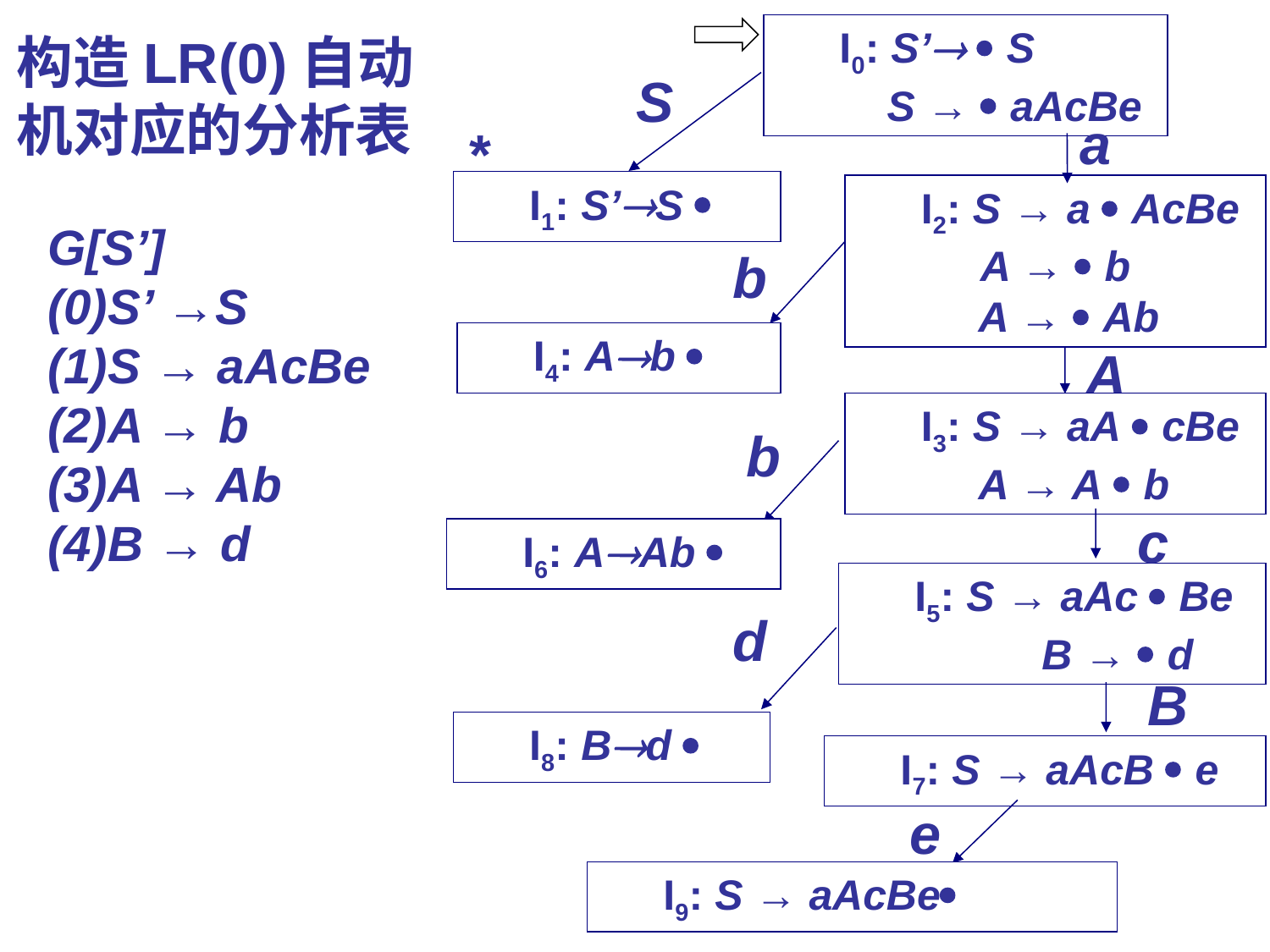

I0: S’→ • S
    S → • aAcBe

构造LR(0)自动机对应的分析表
S

a
*

I1: S’→S •
I2: S → a • AcBe
     A → • b
     A → • Ab
G[S’]
(0)S’ →S
(1)S → aAcBe
(2)A → b
(3)A → Ab
(4)B → d
b

I4: A→b •
A

I3: S → aA • cBe
     A → A • b
b

c

I6: A→Ab •
I5: S → aAc • Be
	B → • d
d

B

I8: B→d •
I7: S → aAcB • e
e

I9: S → aAcBe•